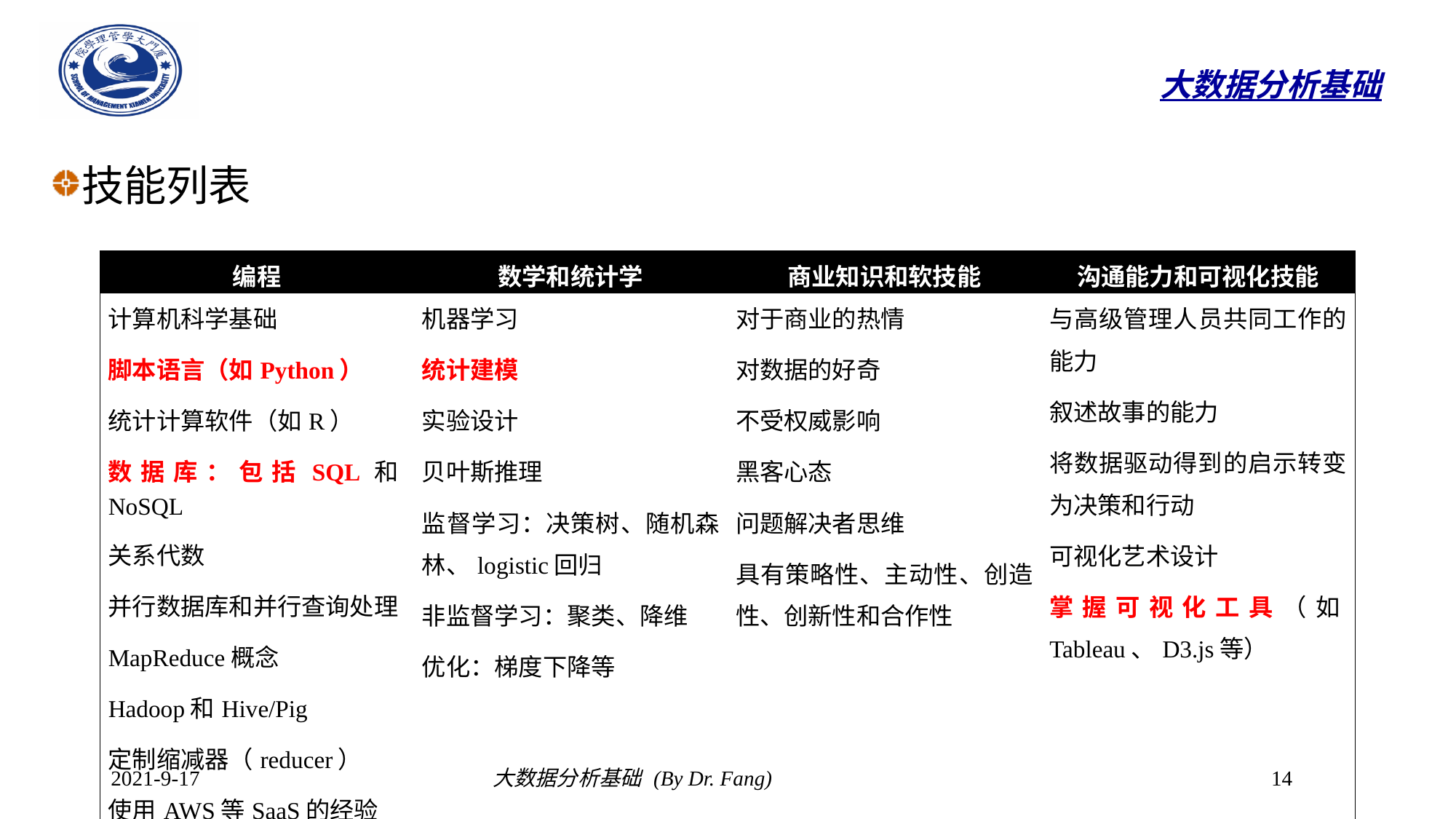

# 大数据分析基础
技能列表
| 编程 | 数学和统计学 | 商业知识和软技能 | 沟通能力和可视化技能 |
| --- | --- | --- | --- |
| 计算机科学基础 脚本语言（如Python） 统计计算软件（如R） 数据库：包括SQL和NoSQL 关系代数 并行数据库和并行查询处理 MapReduce概念 Hadoop和Hive/Pig 定制缩减器（reducer） 使用AWS等SaaS的经验 | 机器学习 统计建模 实验设计 贝叶斯推理 监督学习：决策树、随机森林、logistic回归 非监督学习：聚类、降维 优化：梯度下降等 | 对于商业的热情 对数据的好奇 不受权威影响 黑客心态 问题解决者思维 具有策略性、主动性、创造性、创新性和合作性 | 与高级管理人员共同工作的能力 叙述故事的能力 将数据驱动得到的启示转变为决策和行动 可视化艺术设计 掌握可视化工具（如Tableau、D3.js等） |
2021-9-17
大数据分析基础 (By Dr. Fang)
14